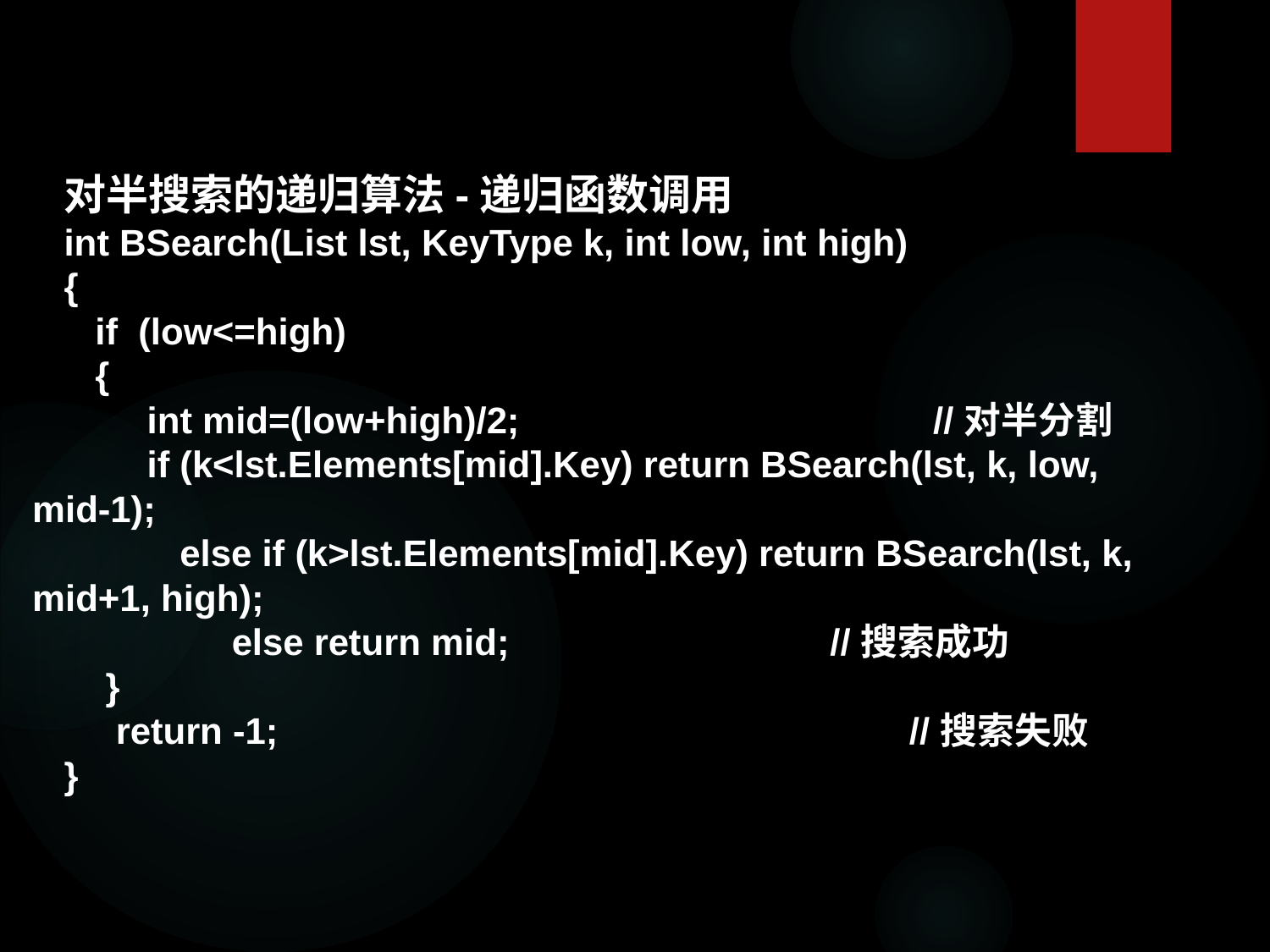

对半搜索的递归算法-递归函数调用
int BSearch(List lst, KeyType k, int low, int high)
{
   if  (low<=high)
   {
        int mid=(low+high)/2;                                        //对半分割
        if (k<lst.Elements[mid].Key) return BSearch(lst, k, low, mid-1);
	  else if (k>lst.Elements[mid].Key) return BSearch(lst, k, mid+1, high);
	       else return mid;                               //搜索成功
    }
     return -1;                                                             //搜索失败
}